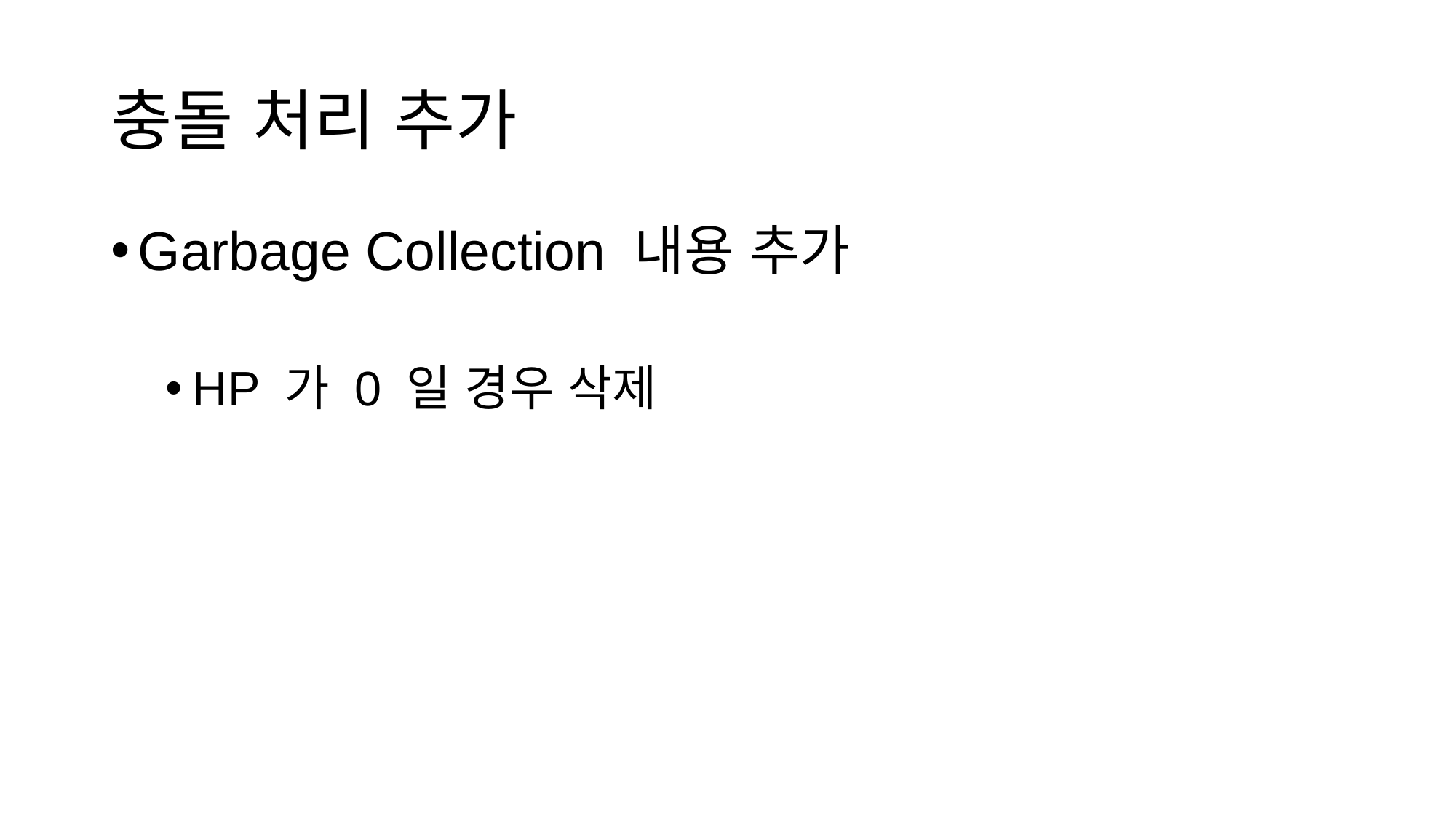

# 충돌 처리 추가
Garbage Collection 내용 추가

HP 가 0 일 경우 삭제